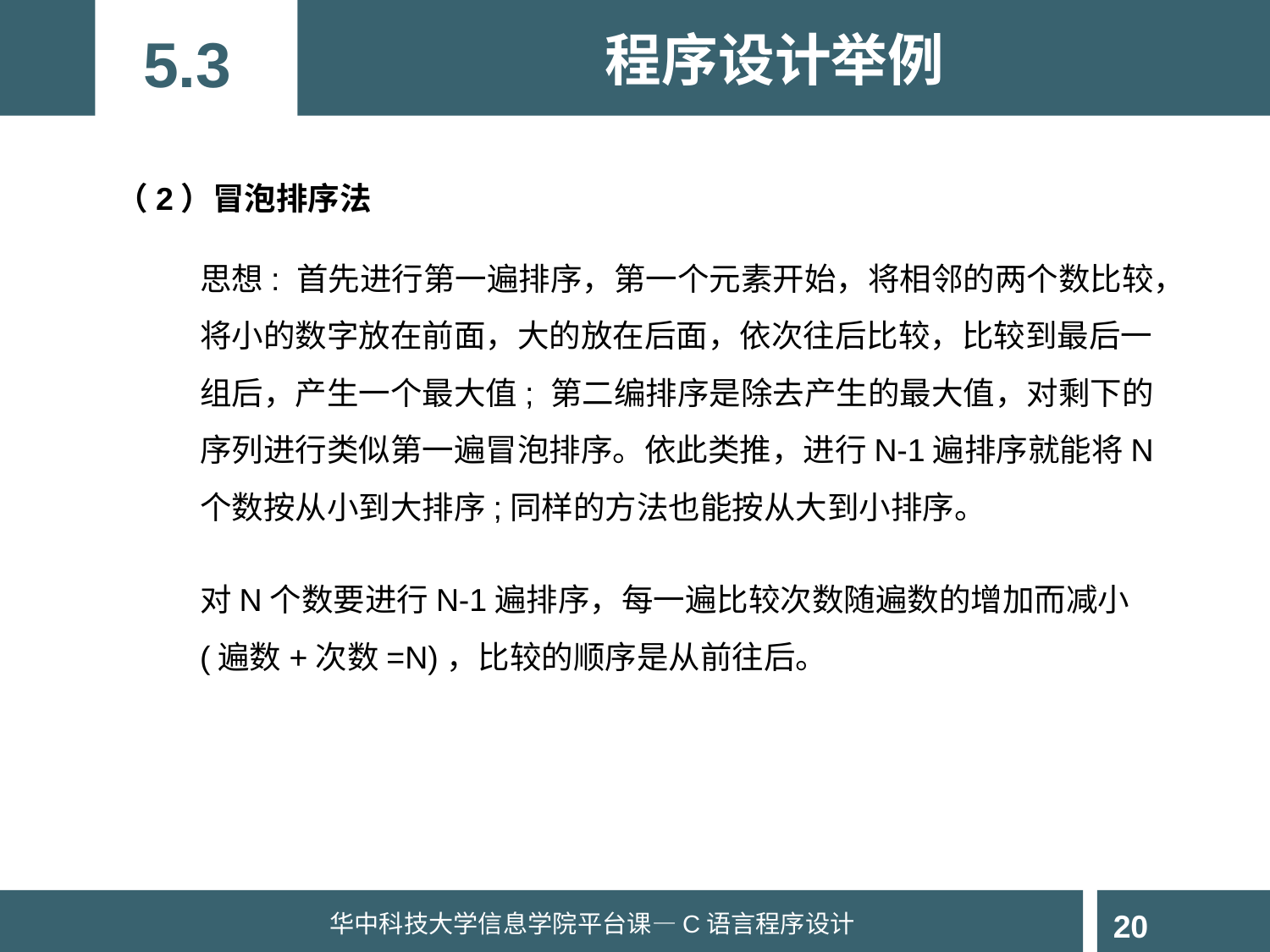

程序设计举例
5.3
（2）冒泡排序法
思想: 首先进行第一遍排序，第一个元素开始，将相邻的两个数比较，将小的数字放在前面，大的放在后面，依次往后比较，比较到最后一组后，产生一个最大值; 第二编排序是除去产生的最大值，对剩下的序列进行类似第一遍冒泡排序。依此类推，进行N-1遍排序就能将N个数按从小到大排序;同样的方法也能按从大到小排序。
对N个数要进行N-1遍排序，每一遍比较次数随遍数的增加而减小(遍数+次数=N)，比较的顺序是从前往后。